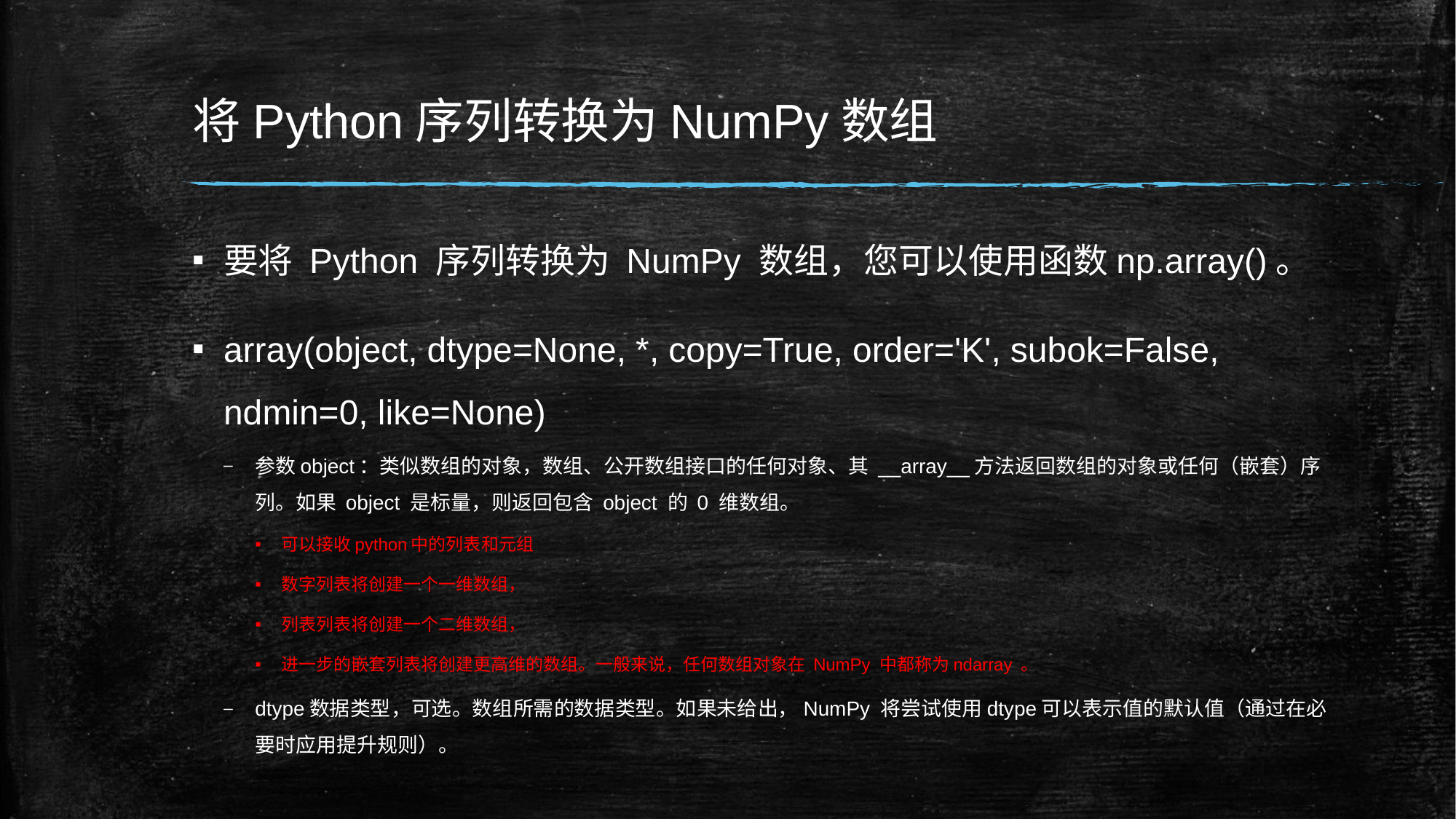

# 将Python序列转换为NumPy数组
要将 Python 序列转换为 NumPy 数组，您可以使用函数np.array()。
array(object, dtype=None, *, copy=True, order='K', subok=False, ndmin=0, like=None)
参数object：类似数组的对象，数组、公开数组接口的任何对象、其 __array__方法返回数组的对象或任何（嵌套）序列。如果 object 是标量，则返回包含 object 的 0 维数组。
可以接收python中的列表和元组
数字列表将创建一个一维数组，
列表列表将创建一个二维数组，
进一步的嵌套列表将创建更高维的数组。一般来说，任何数组对象在 NumPy 中都称为ndarray 。
dtype数据类型，可选。数组所需的数据类型。如果未给出，NumPy 将尝试使用dtype可以表示值的默认值（通过在必要时应用提升规则）。